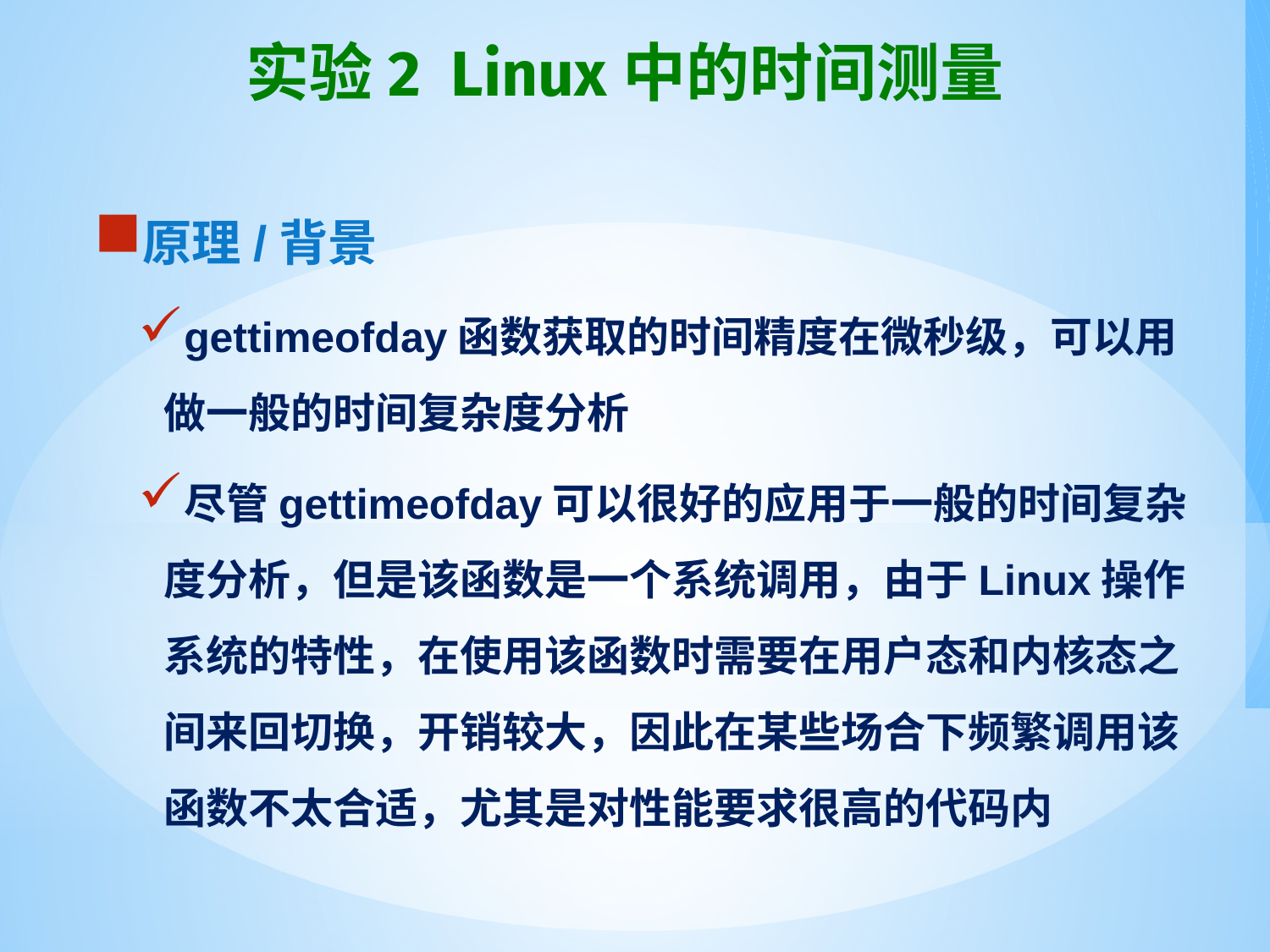

# 实验2  Linux中的时间测量
原理/背景
gettimeofday函数获取的时间精度在微秒级，可以用做一般的时间复杂度分析
尽管gettimeofday可以很好的应用于一般的时间复杂度分析，但是该函数是一个系统调用，由于Linux操作系统的特性，在使用该函数时需要在用户态和内核态之间来回切换，开销较大，因此在某些场合下频繁调用该函数不太合适，尤其是对性能要求很高的代码内